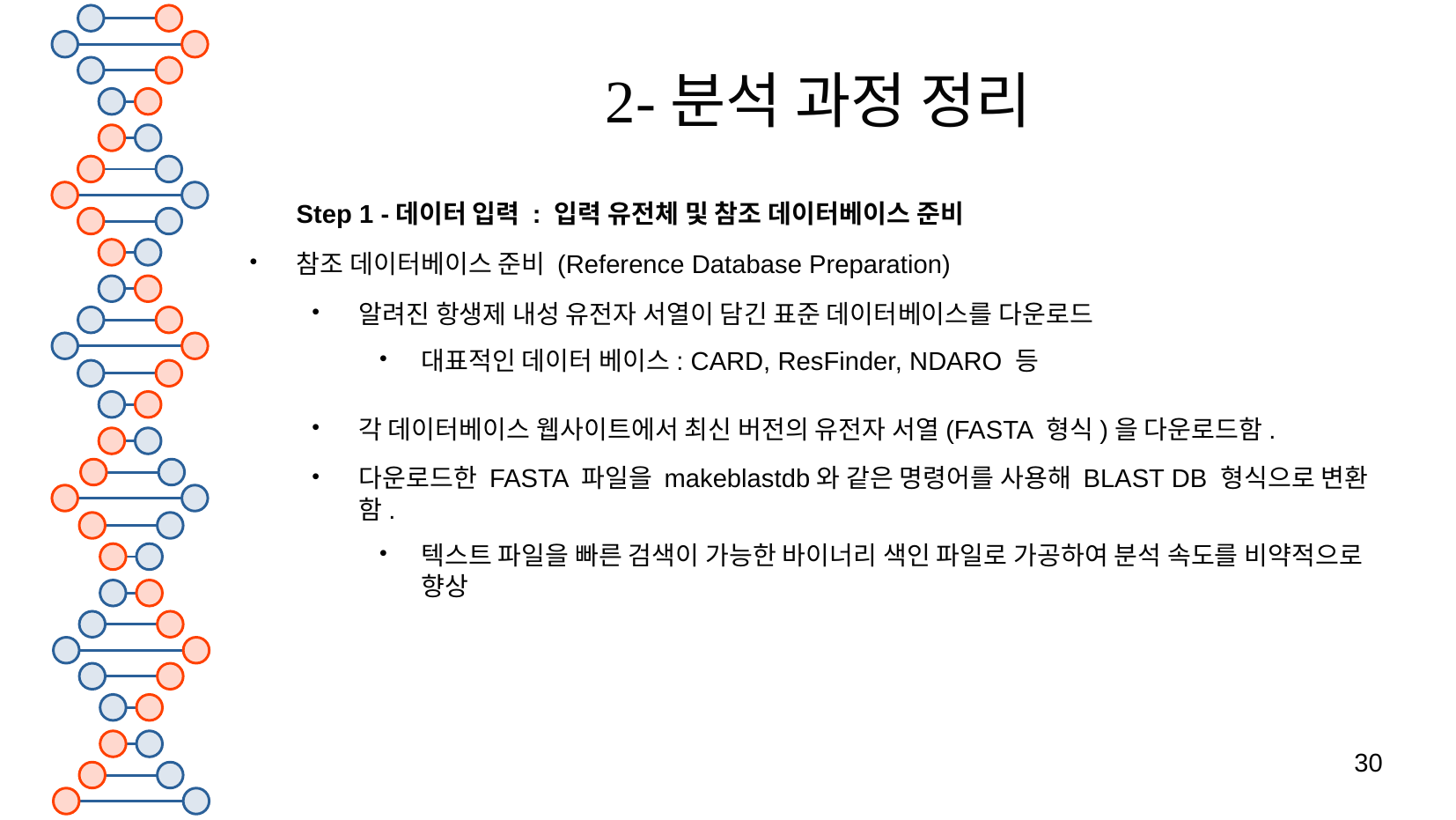

# 2-분석 과정 정리
Step 1 -데이터 입력 : 입력 유전체 및 참조 데이터베이스 준비
참조 데이터베이스 준비 (Reference Database Preparation)
알려진 항생제 내성 유전자 서열이 담긴 표준 데이터베이스를 다운로드
대표적인 데이터 베이스: CARD, ResFinder, NDARO 등
각 데이터베이스 웹사이트에서 최신 버전의 유전자 서열(FASTA 형식)을 다운로드함.
다운로드한 FASTA 파일을 makeblastdb와 같은 명령어를 사용해 BLAST DB 형식으로 변환함.
텍스트 파일을 빠른 검색이 가능한 바이너리 색인 파일로 가공하여 분석 속도를 비약적으로 향상
30